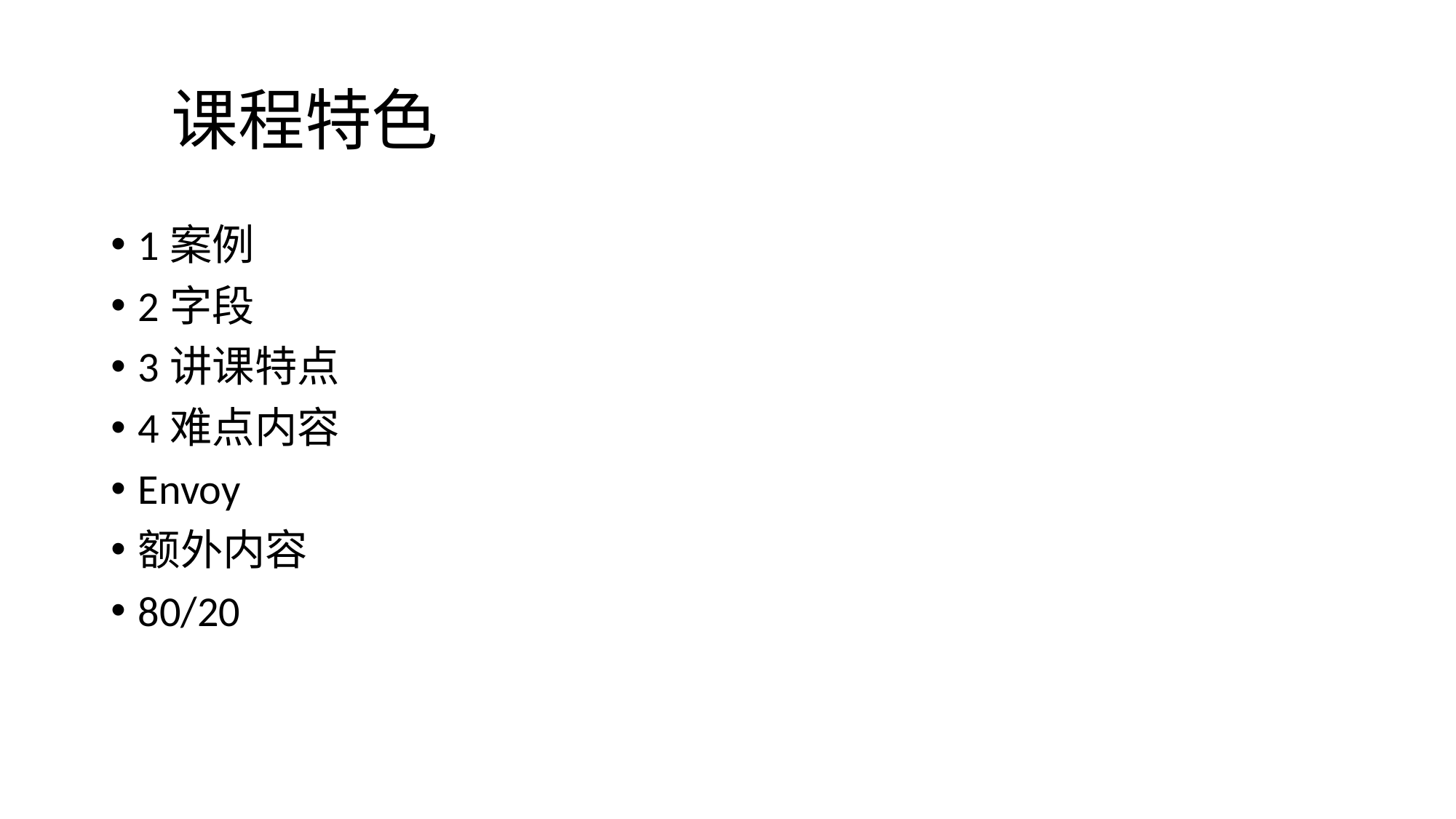

# 课程特色
1案例
2字段
3讲课特点
4难点内容
Envoy
额外内容
80/20